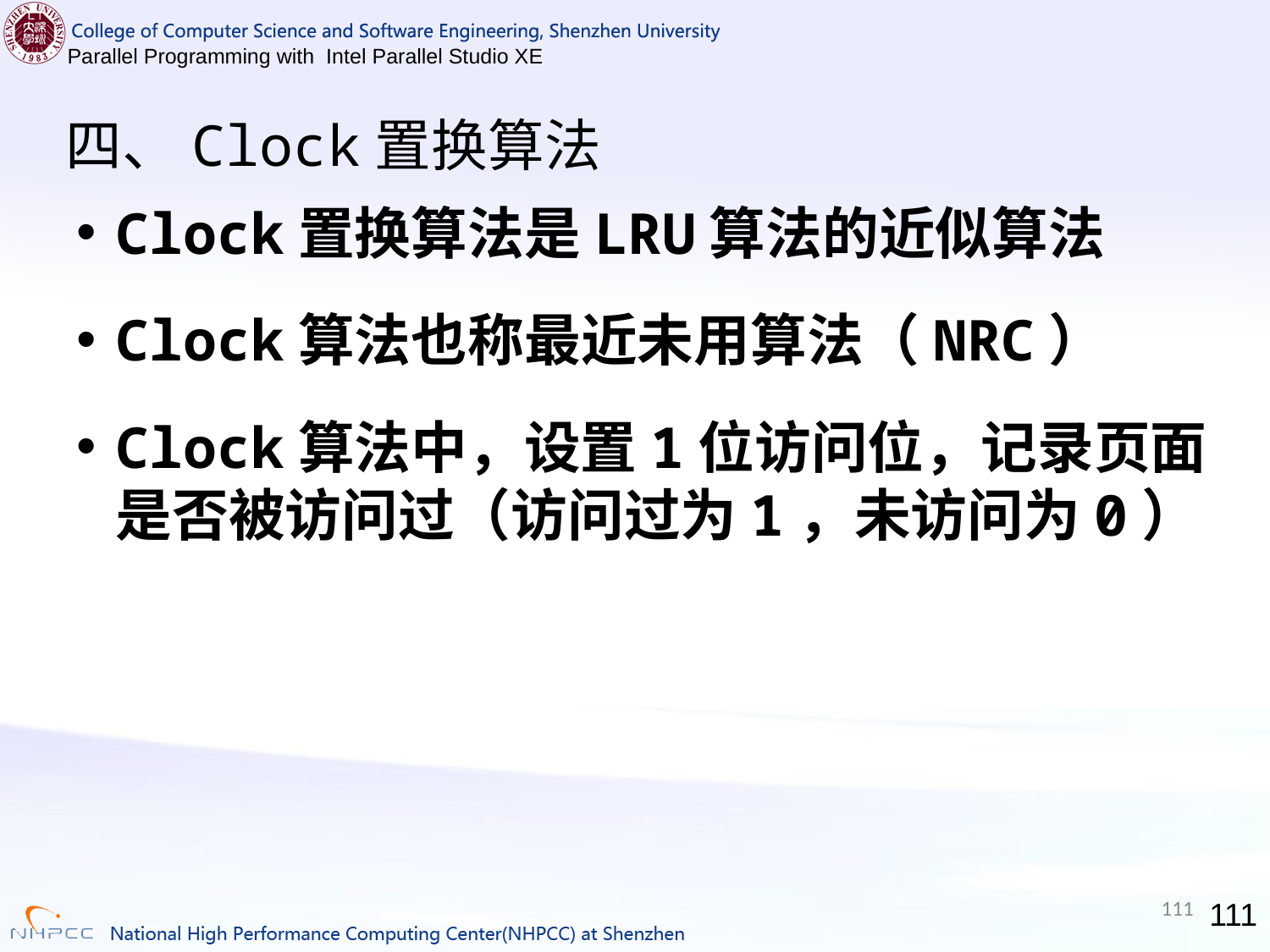

# 四、Clock置换算法
Clock置换算法是LRU算法的近似算法
Clock算法也称最近未用算法（NRC）
Clock算法中，设置1位访问位，记录页面是否被访问过（访问过为1，未访问为0）
111
111